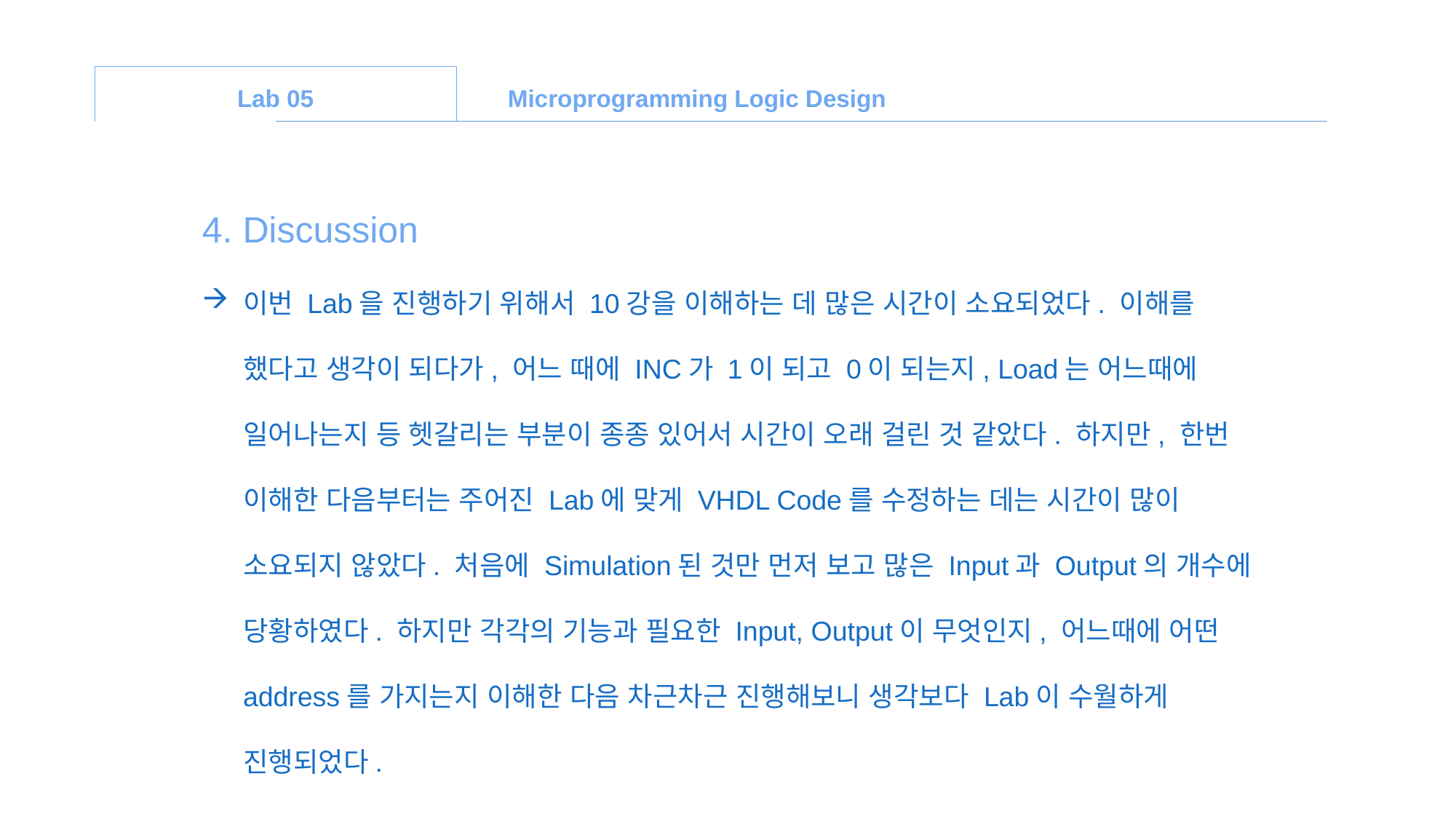

Lab 05
Microprogramming Logic Design
4. Discussion
이번 Lab을 진행하기 위해서 10강을 이해하는 데 많은 시간이 소요되었다. 이해를 했다고 생각이 되다가, 어느 때에 INC가 1이 되고 0이 되는지, Load는 어느때에 일어나는지 등 헷갈리는 부분이 종종 있어서 시간이 오래 걸린 것 같았다. 하지만, 한번 이해한 다음부터는 주어진 Lab에 맞게 VHDL Code를 수정하는 데는 시간이 많이 소요되지 않았다. 처음에 Simulation된 것만 먼저 보고 많은 Input과 Output의 개수에 당황하였다. 하지만 각각의 기능과 필요한 Input, Output이 무엇인지, 어느때에 어떤 address를 가지는지 이해한 다음 차근차근 진행해보니 생각보다 Lab이 수월하게 진행되었다.